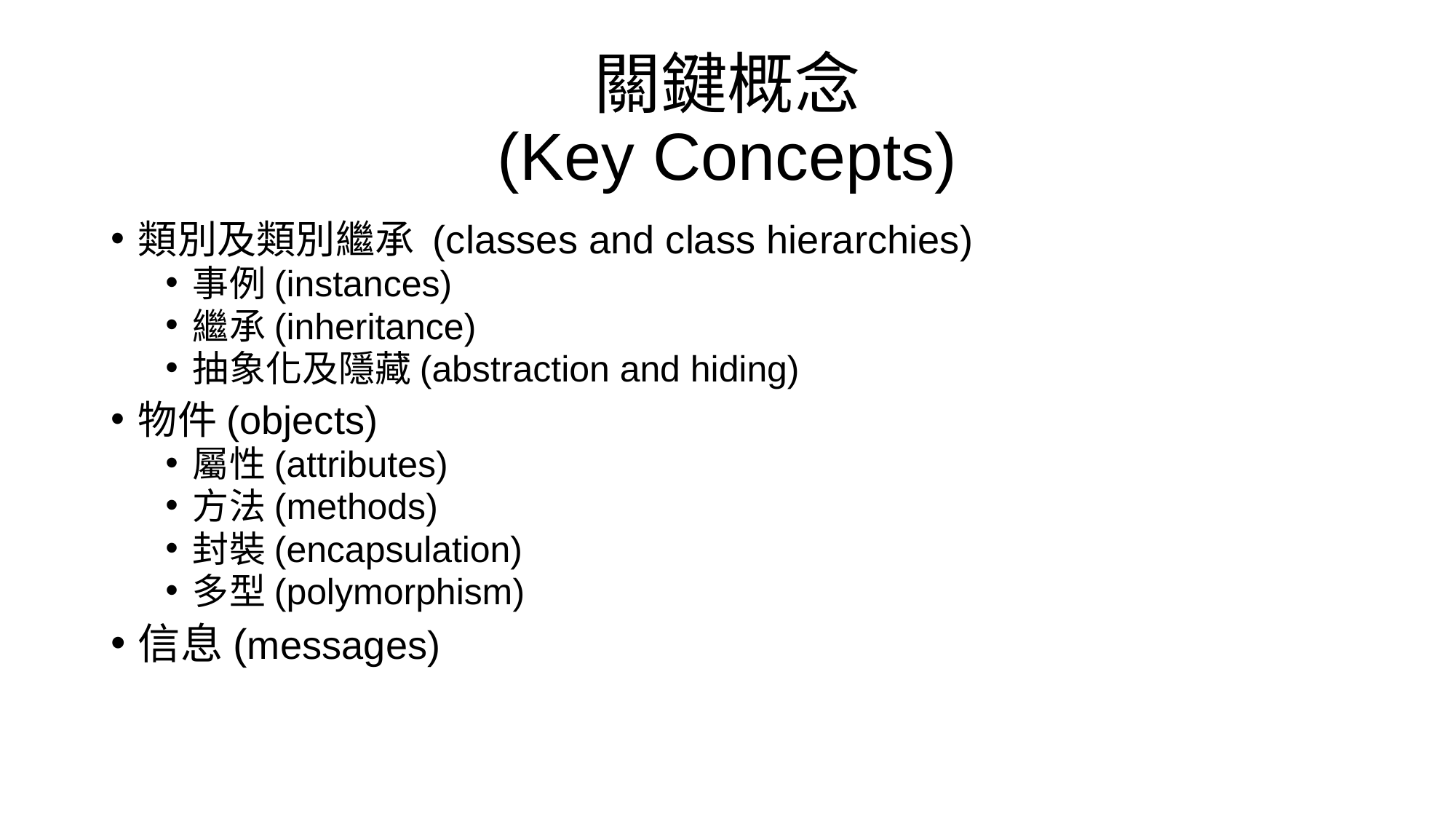

# 關鍵概念 (Key Concepts)
類別及類別繼承 (classes and class hierarchies)
事例(instances)
繼承(inheritance)
抽象化及隱藏(abstraction and hiding)
物件(objects)
屬性(attributes)
方法(methods)
封裝(encapsulation)
多型(polymorphism)
信息(messages)